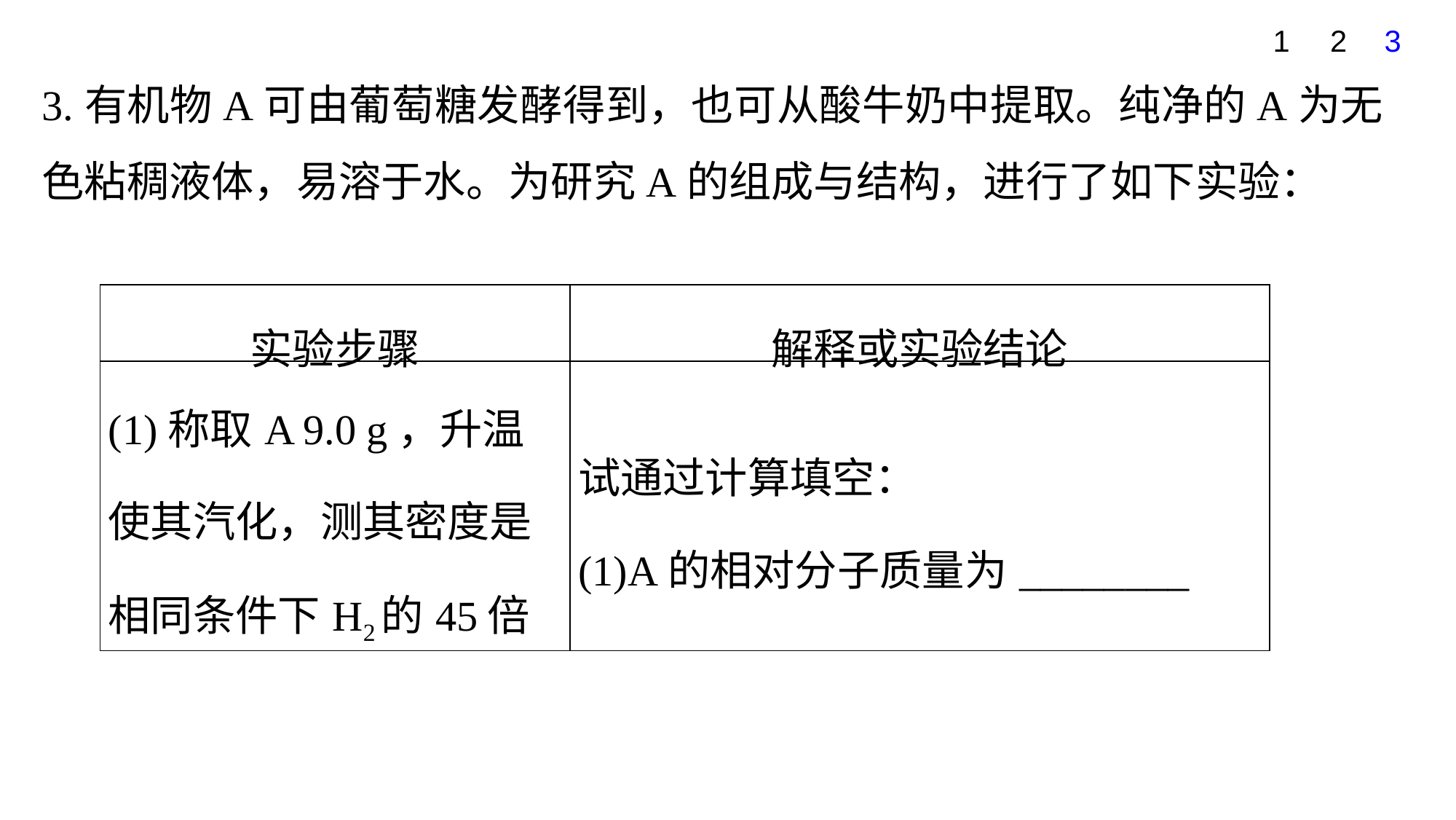

1
2
3
3.有机物A可由葡萄糖发酵得到，也可从酸牛奶中提取。纯净的A为无色粘稠液体，易溶于水。为研究A的组成与结构，进行了如下实验：
| 实验步骤 | 解释或实验结论 |
| --- | --- |
| (1)称取A 9.0 g，升温使其汽化，测其密度是相同条件下H2的45倍 | 试通过计算填空： (1)A的相对分子质量为\_\_\_\_\_\_\_\_ |